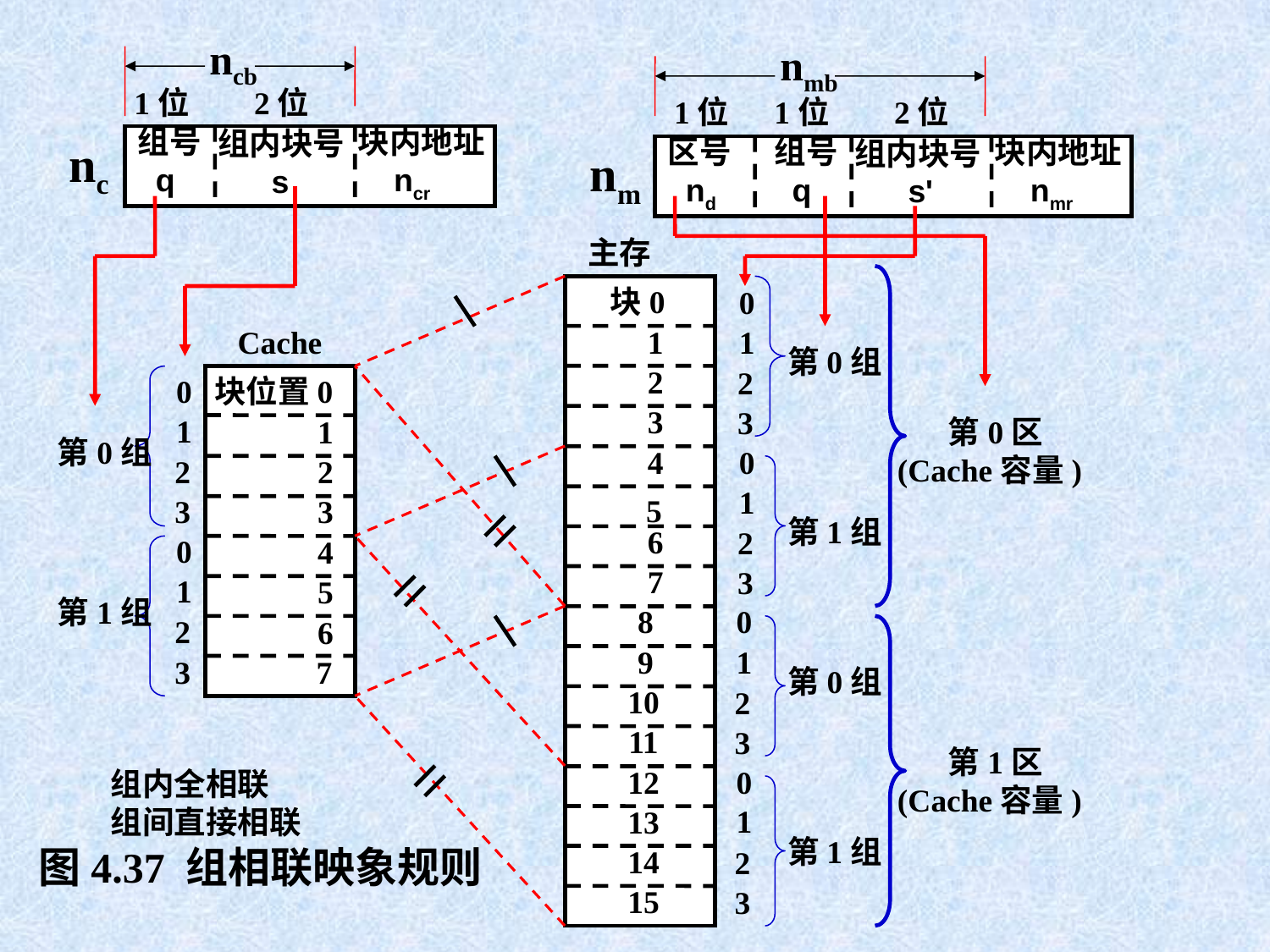

ncb
nmb

1位
2位
1位
1位
2位
组号
  q
块内地址
    ncr
组内块号
      s

区号
  nd
组号
  q
块内地址
    nmr
nc
组内块号
      s'
nm

主存

    块0

0

Cache
1
1

第0组
2
2
0
块位置0

3
3
1
1

      第0区
(Cache容量)

第0组
4
0
2
2

1
5
3
3

第1组

6
2
0
4

7
3
1
5

第1组

8
0
2
6

1
9
3
7

第0组
10
2

11
3

      第1区
(Cache容量)
12
0
         组内全相联
         组间直接相联
图4.37 组相联映象规则

1
13

第1组
14
2

15
3